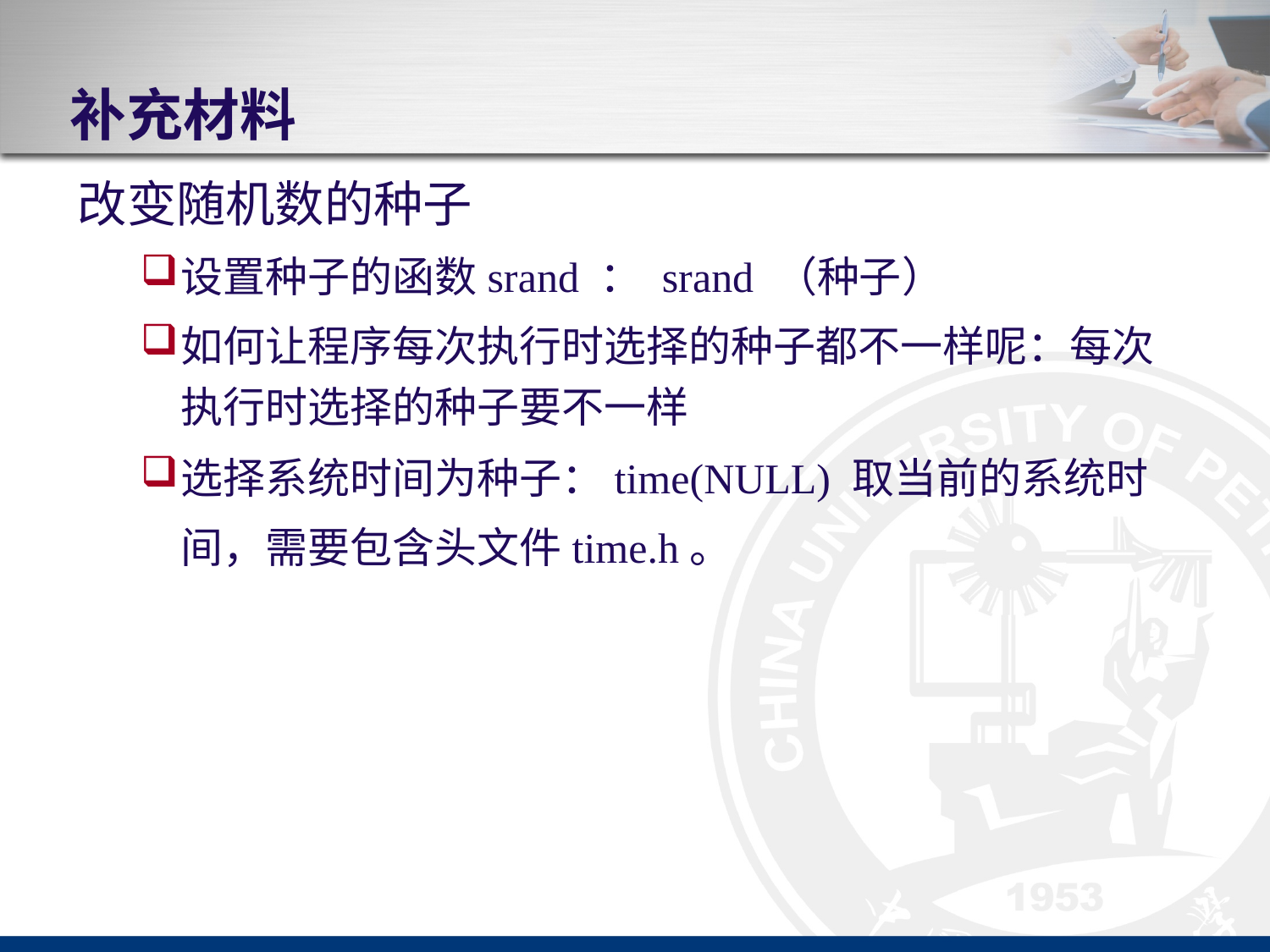

# 补充材料
改变随机数的种子
设置种子的函数srand ： srand （种子）
如何让程序每次执行时选择的种子都不一样呢：每次执行时选择的种子要不一样
选择系统时间为种子：time(NULL) 取当前的系统时间，需要包含头文件time.h。